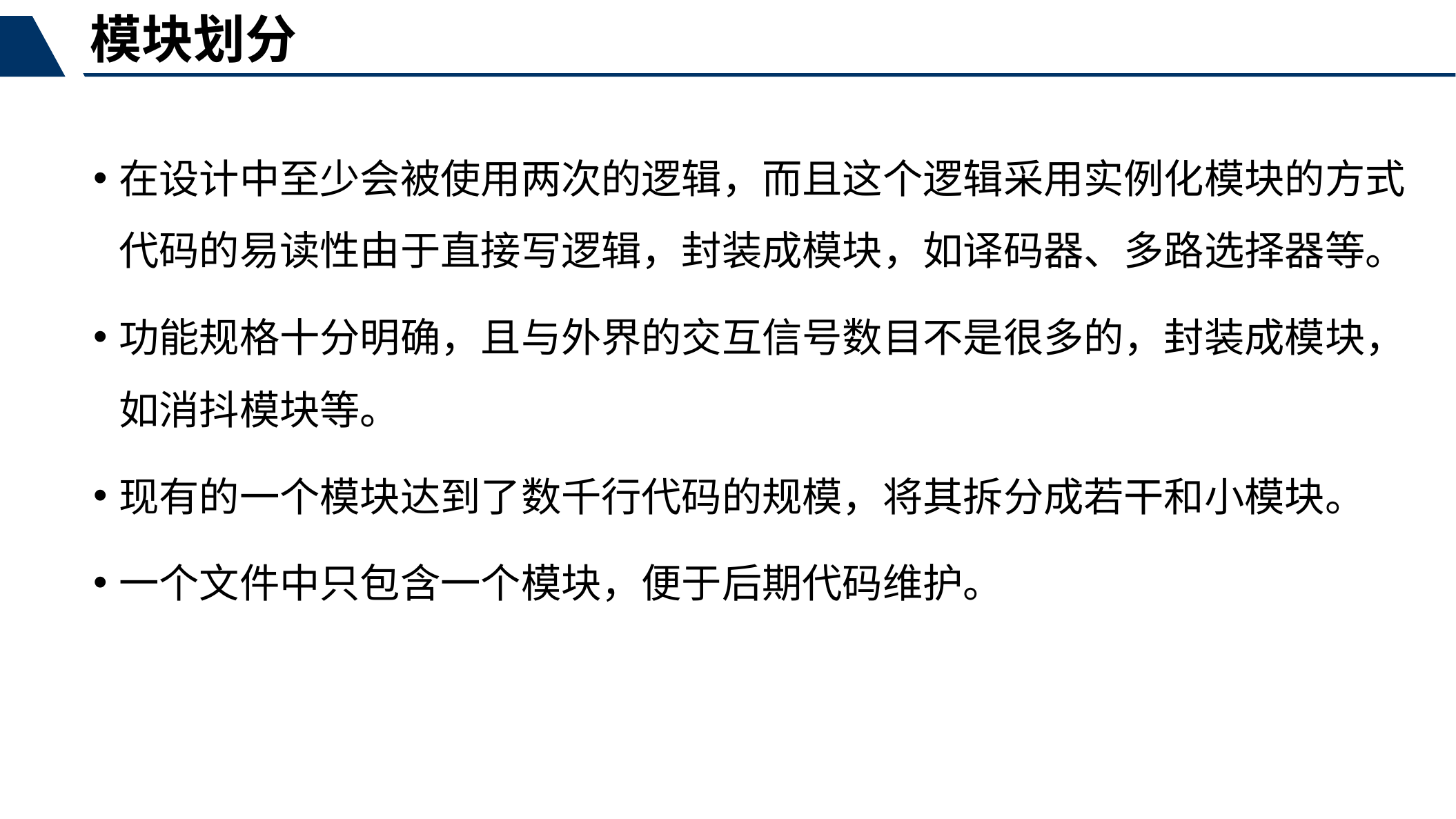

模块划分

在设计中至少会被使用两次的逻辑，而且这个逻辑采用实例化模块的方式代码的易读性由于直接写逻辑，封装成模块，如译码器、多路选择器等。
功能规格十分明确，且与外界的交互信号数目不是很多的，封装成模块，如消抖模块等。
现有的一个模块达到了数千行代码的规模，将其拆分成若干和小模块。
一个文件中只包含一个模块，便于后期代码维护。